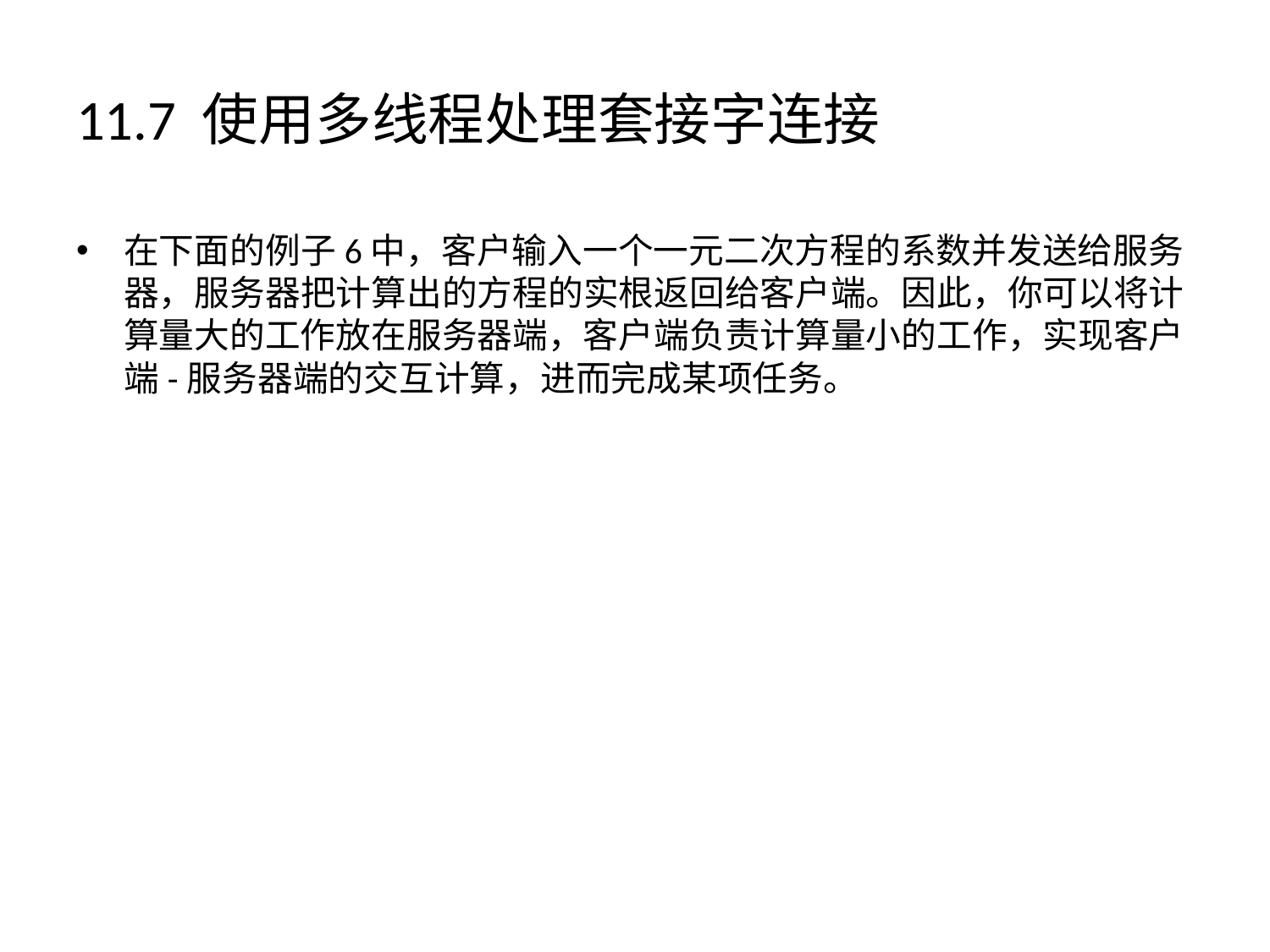

# 11.7 使用多线程处理套接字连接
在下面的例子6中，客户输入一个一元二次方程的系数并发送给服务器，服务器把计算出的方程的实根返回给客户端。因此，你可以将计算量大的工作放在服务器端，客户端负责计算量小的工作，实现客户端-服务器端的交互计算，进而完成某项任务。